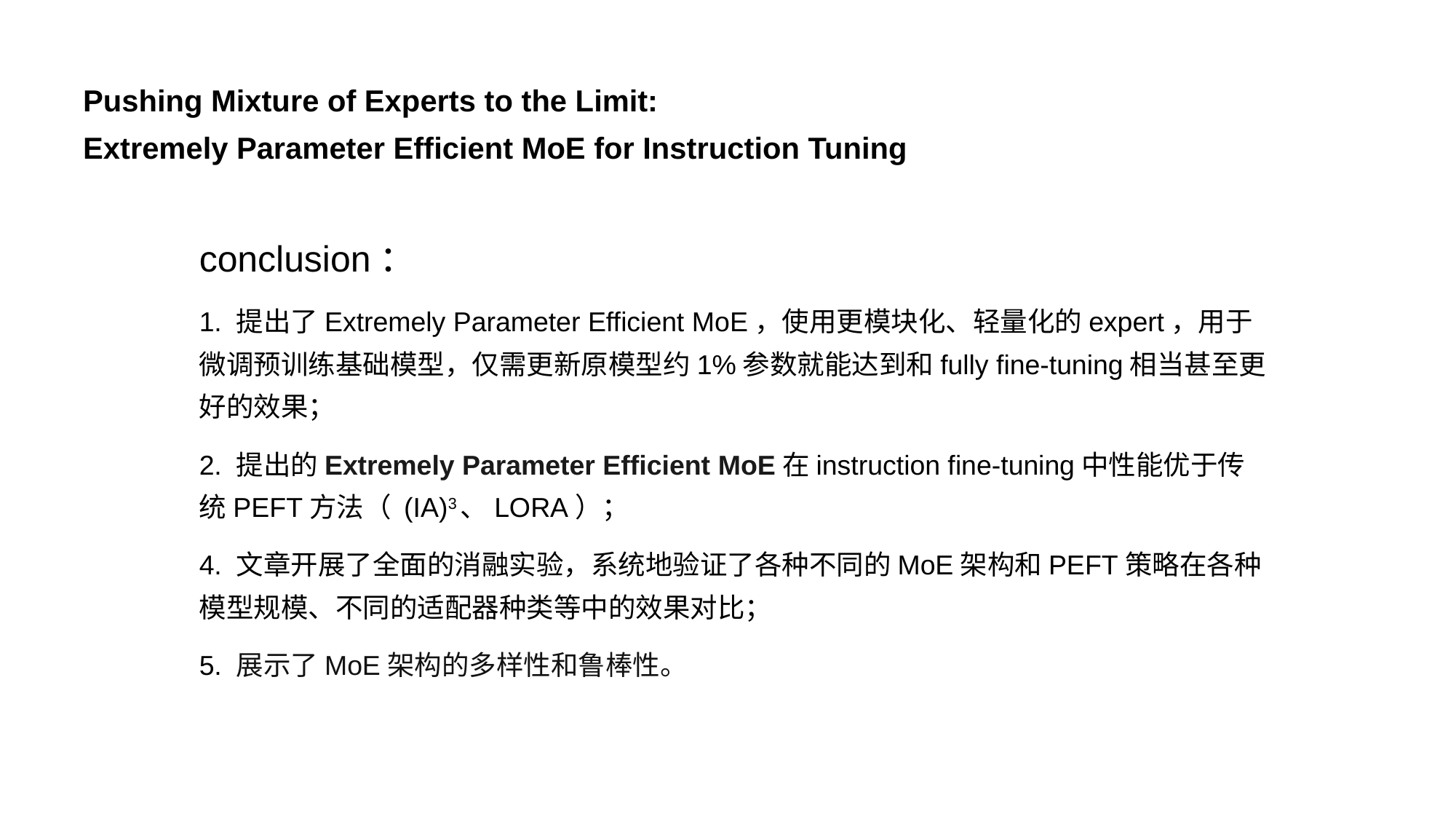

Pushing Mixture of Experts to the Limit:
Extremely Parameter Efficient MoE for Instruction Tuning
conclusion：
1. 提出了Extremely Parameter Efficient MoE，使用更模块化、轻量化的expert，用于微调预训练基础模型，仅需更新原模型约1%参数就能达到和fully fine-tuning相当甚至更好的效果；
2. 提出的Extremely Parameter Efficient MoE在instruction fine-tuning中性能优于传统PEFT方法（ (IA)3、LORA）；
4. 文章开展了全面的消融实验，系统地验证了各种不同的MoE架构和PEFT策略在各种模型规模、不同的适配器种类等中的效果对比；
5. 展示了MoE架构的多样性和鲁棒性。